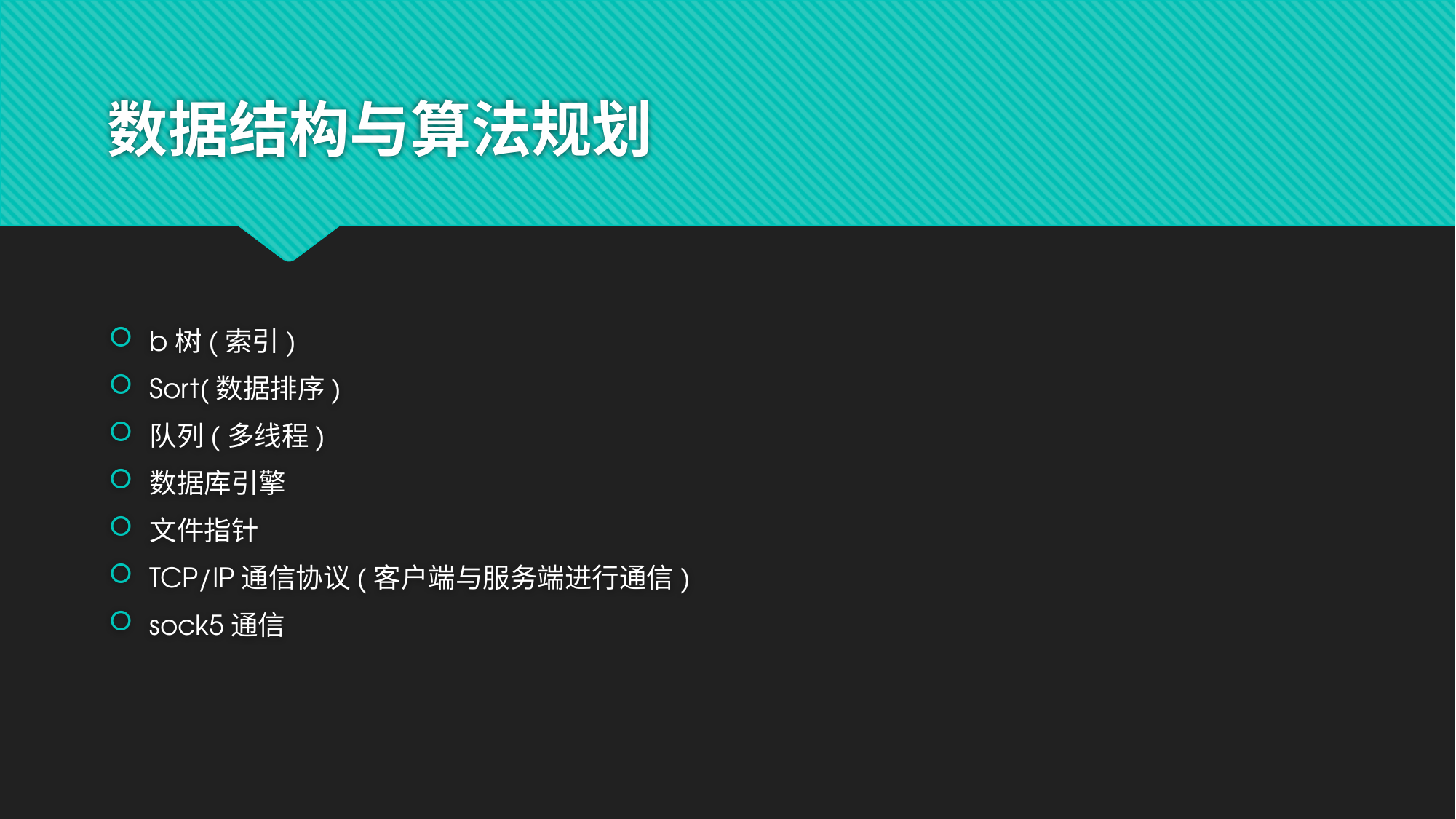

# 数据结构与算法规划
b树(索引)
Sort(数据排序)
队列(多线程)
数据库引擎
文件指针
TCP/IP通信协议(客户端与服务端进行通信)
sock5通信